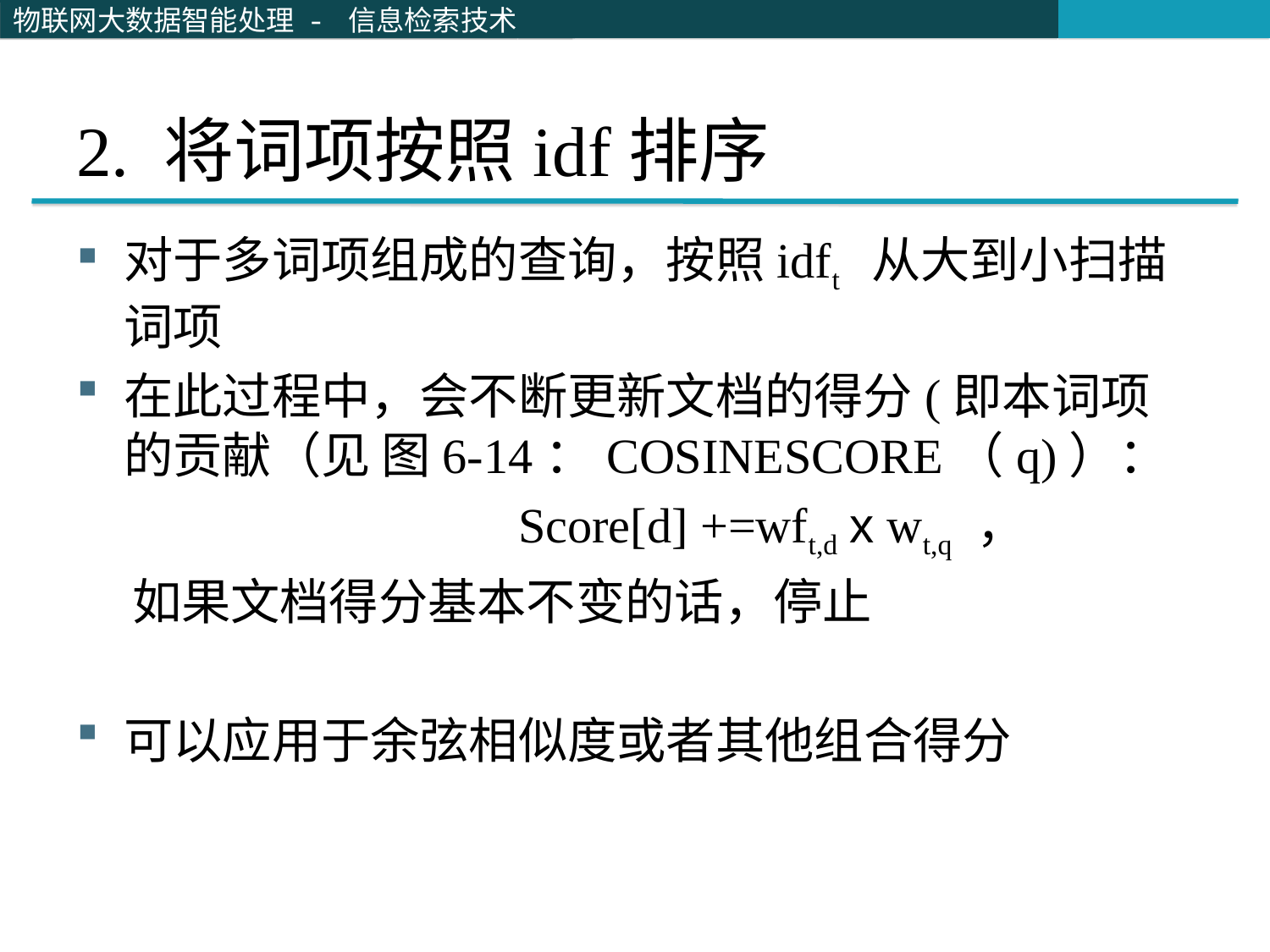

# 2. 将词项按照idf排序
对于多词项组成的查询，按照idft  从大到小扫描词项
在此过程中，会不断更新文档的得分(即本词项的贡献（见 图6-14：COSINESCORE（q)）：
                                    Score[d] +=wft,d x wt,q ，
    如果文档得分基本不变的话，停止

可以应用于余弦相似度或者其他组合得分